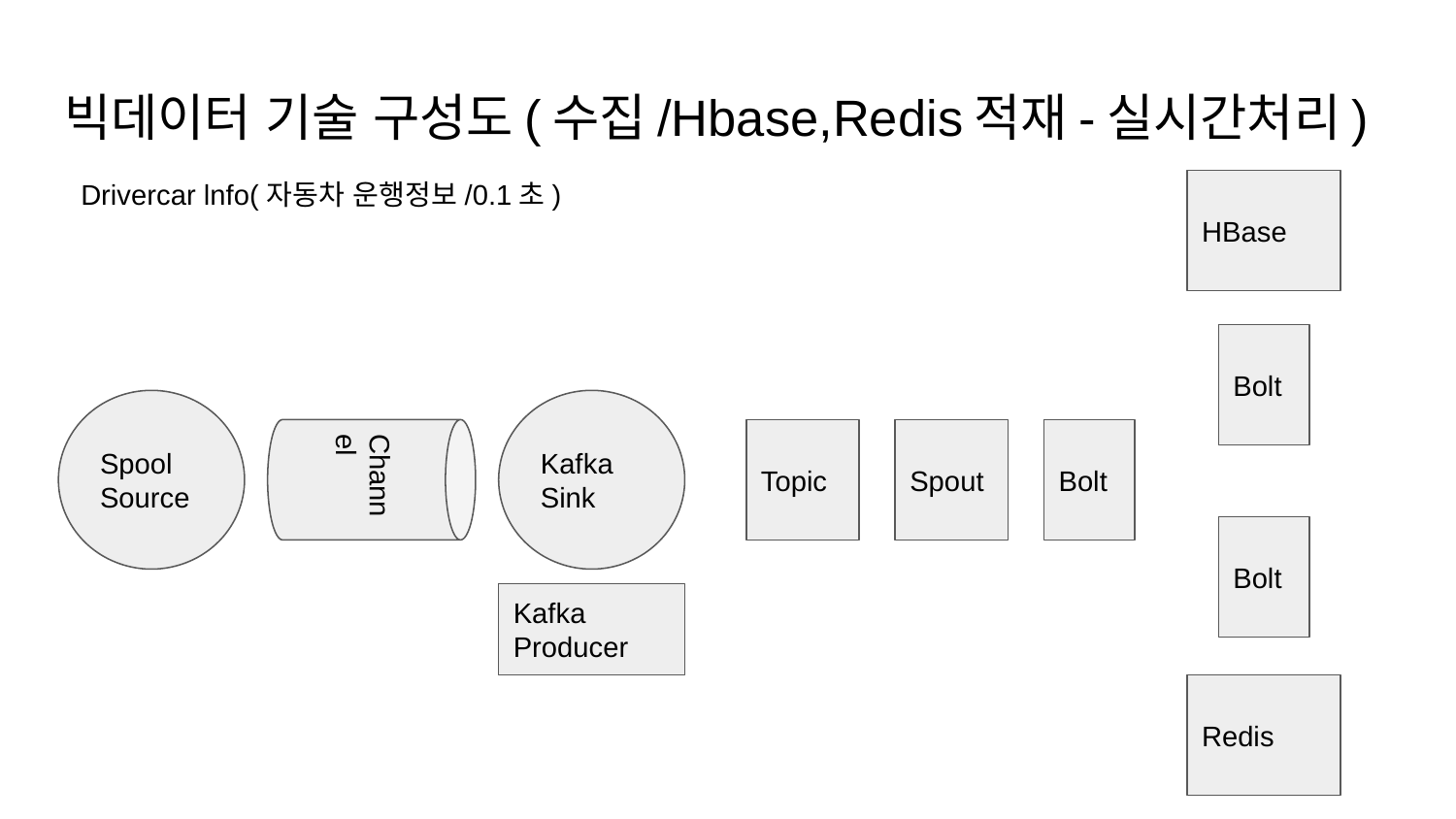

# 빅데이터 기술 구성도(수집/Hbase,Redis적재-실시간처리)
 Drivercar lnfo(자동차 운행정보/0.1초)
HBase
Bolt
Channel
Spool
Source
Kafka
Sink
Topic
Spout
Bolt
Bolt
Kafka
Producer
Redis